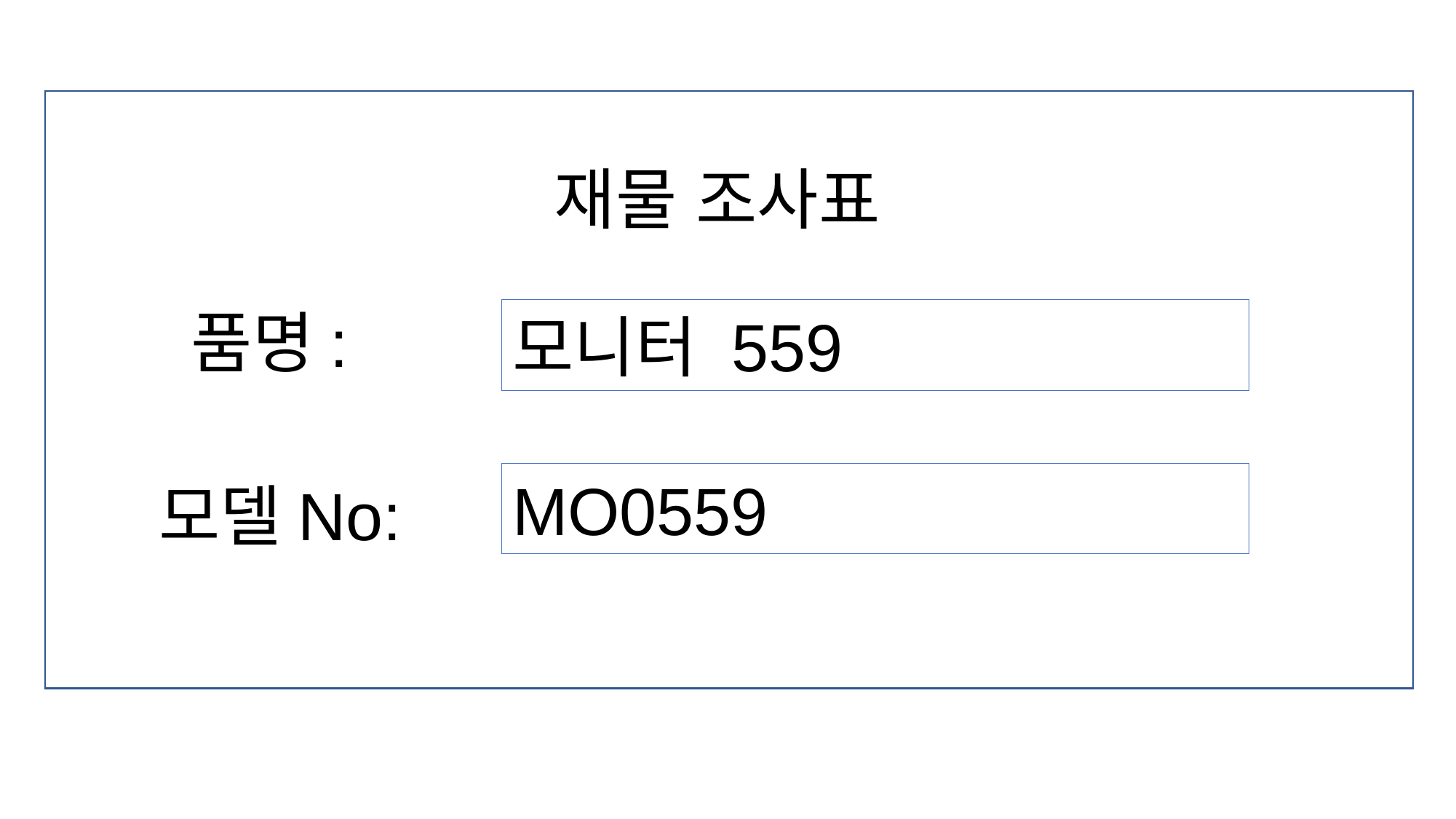

재물 조사표
품명:
모니터 559
MO0559
모델No: